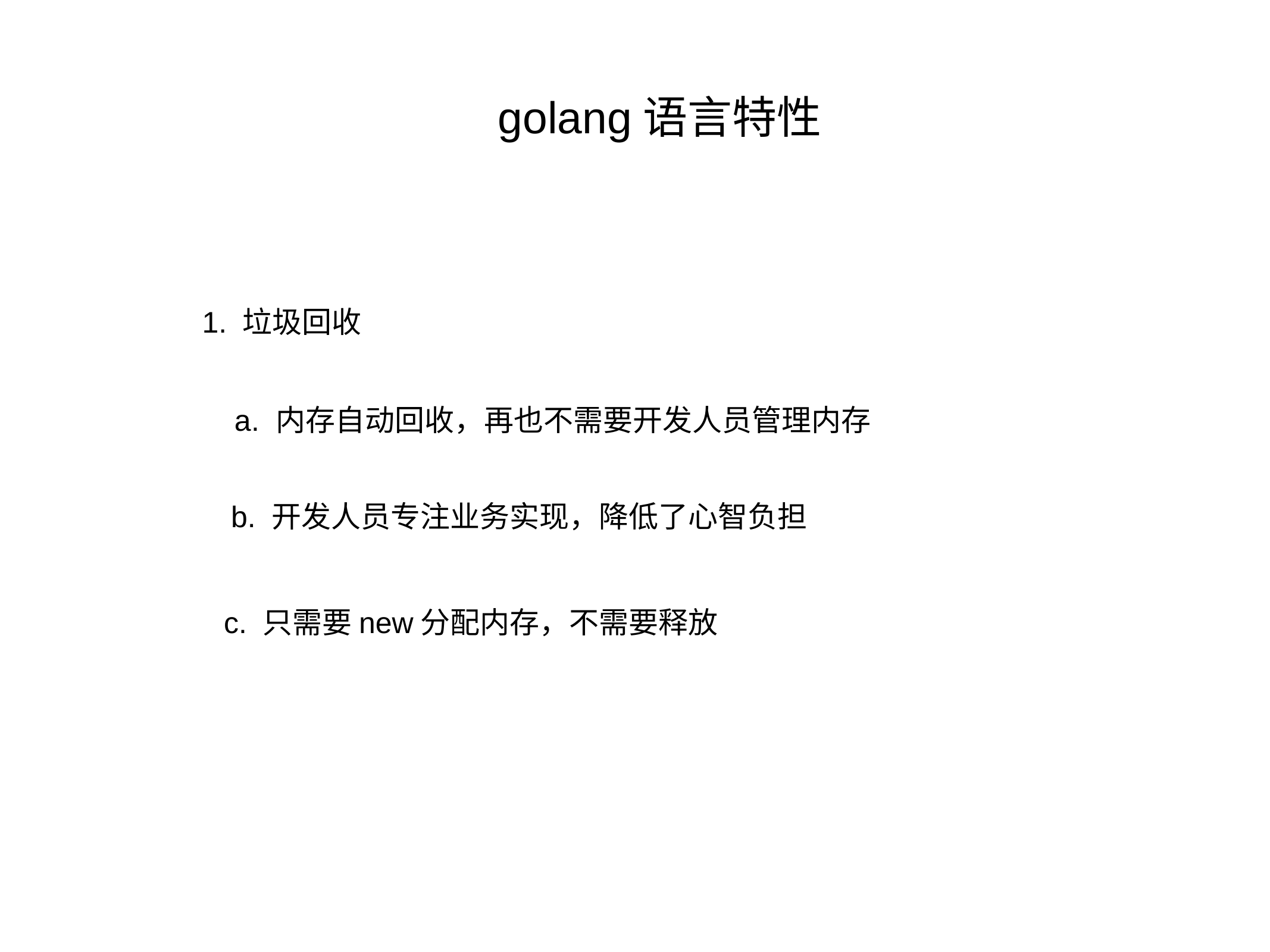

golang语言特性
1. 垃圾回收
内存自动回收，再也不需要开发人员管理内存
b. 开发人员专注业务实现，降低了心智负担
c. 只需要new分配内存，不需要释放